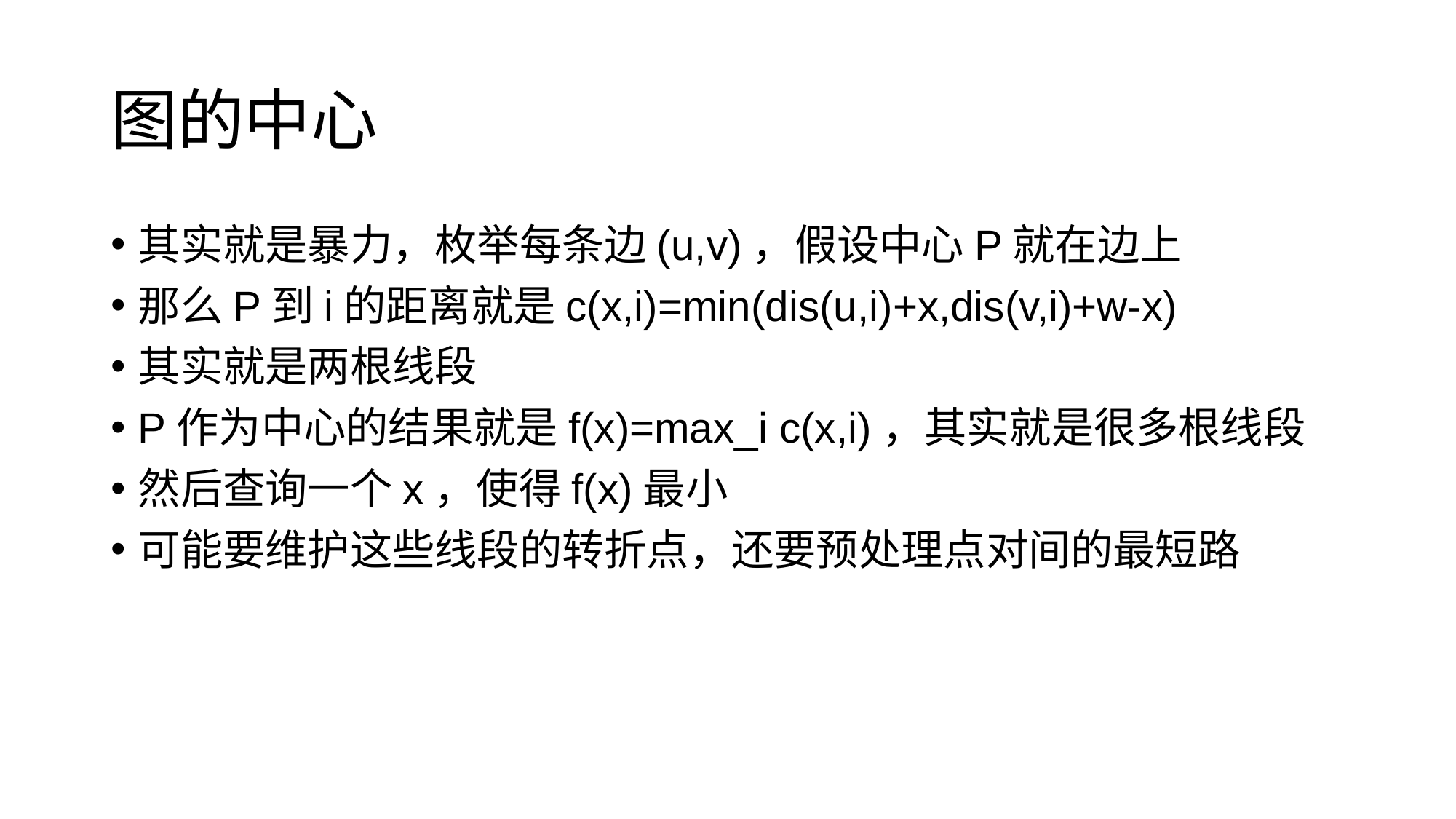

# 图的中心
其实就是暴力，枚举每条边(u,v)，假设中心P就在边上
那么P到i的距离就是c(x,i)=min(dis(u,i)+x,dis(v,i)+w-x)
其实就是两根线段
P作为中心的结果就是f(x)=max_i c(x,i)，其实就是很多根线段
然后查询一个x，使得f(x)最小
可能要维护这些线段的转折点，还要预处理点对间的最短路